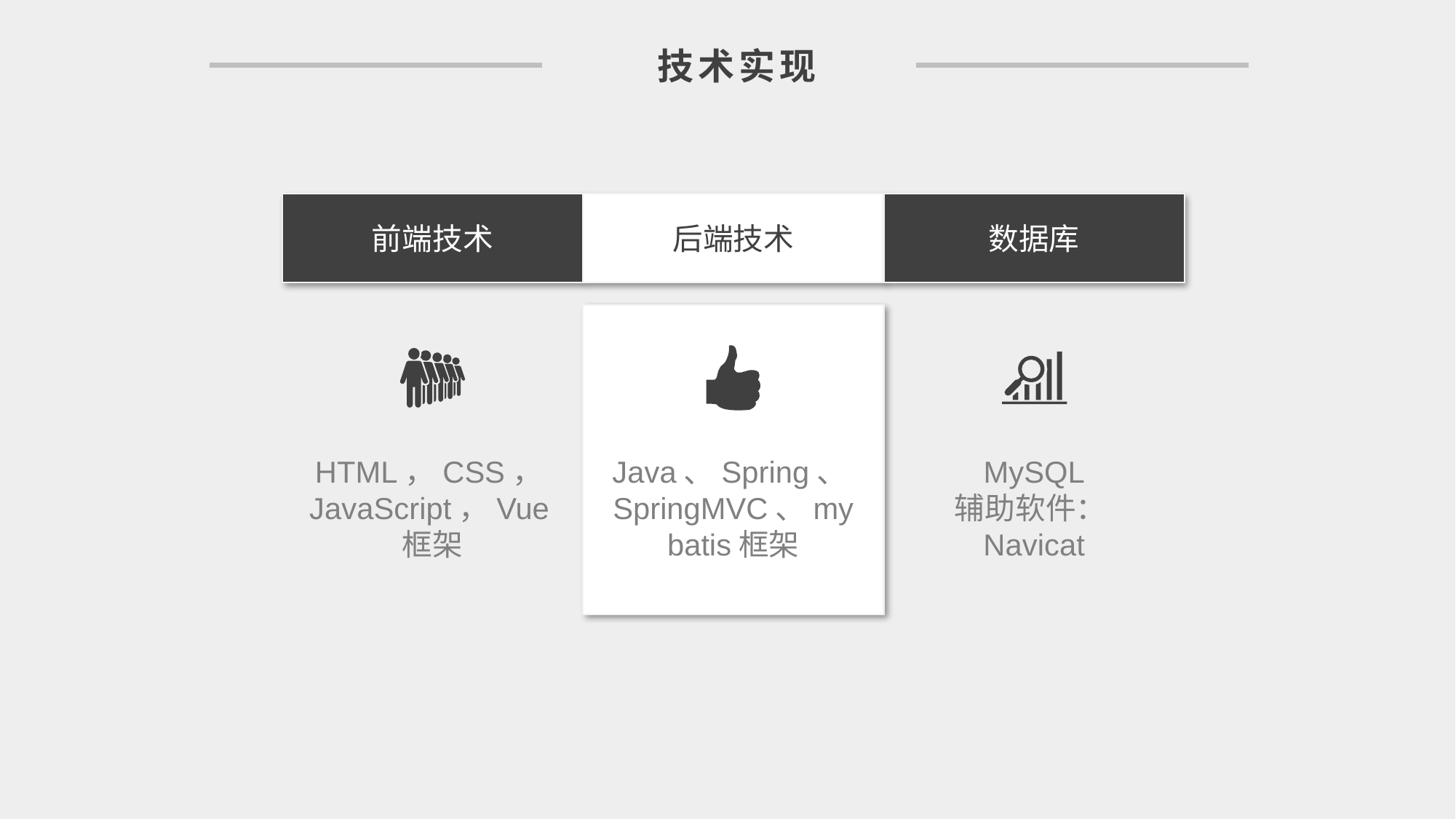

技术实现

前端技术
后端技术
数据库

Java、Spring、SpringMVC、mybatis框架

HTML，CSS，JavaScript，Vue框架

MySQL
辅助软件：Navicat